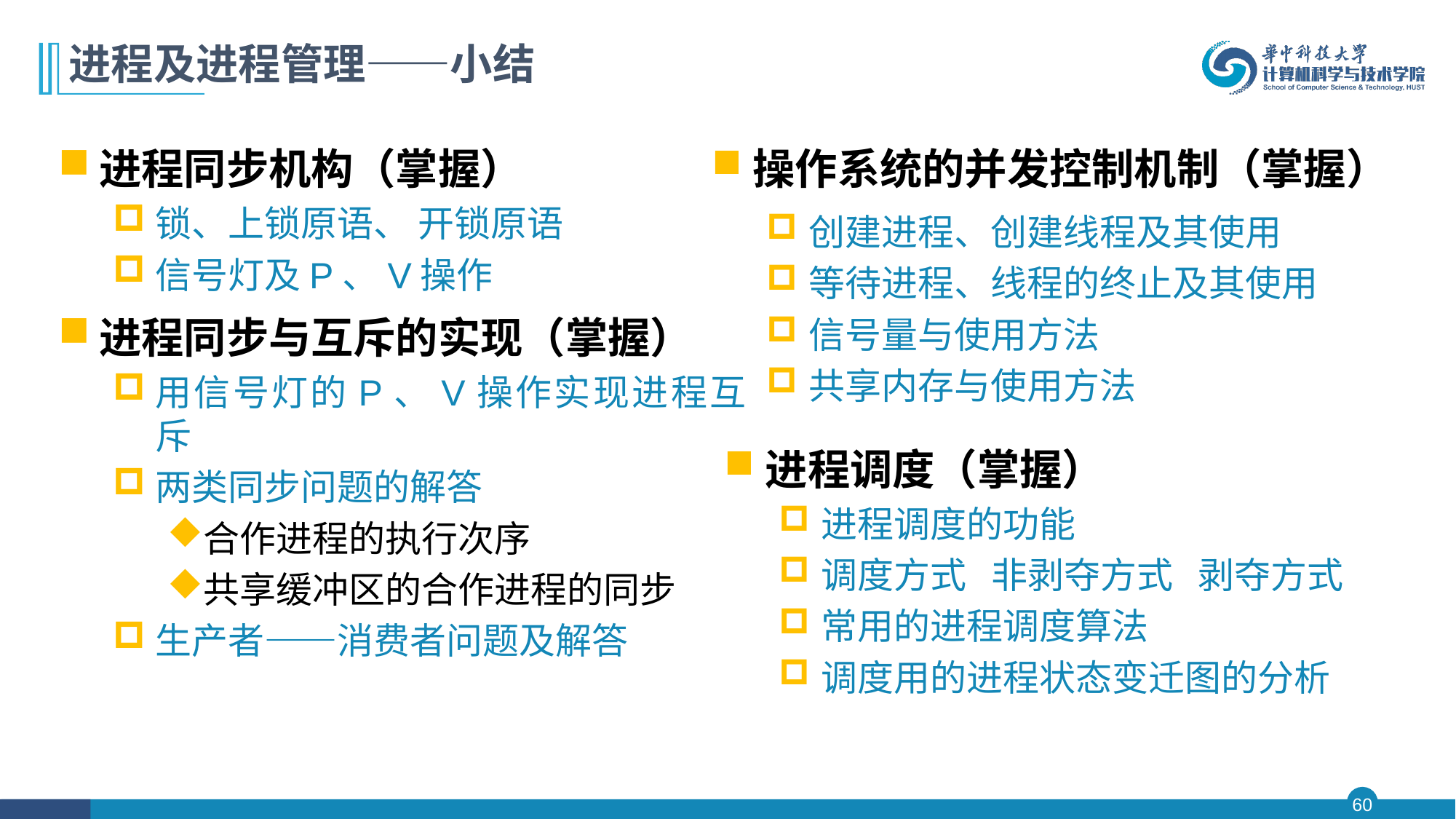

# 进程及进程管理——小结
进程同步机构（掌握）
锁、上锁原语、 开锁原语
信号灯及P、V操作
进程同步与互斥的实现（掌握）
用信号灯的P、V操作实现进程互斥
两类同步问题的解答
合作进程的执行次序
共享缓冲区的合作进程的同步
生产者——消费者问题及解答

操作系统的并发控制机制（掌握）
创建进程、创建线程及其使用
等待进程、线程的终止及其使用
信号量与使用方法
共享内存与使用方法
进程调度（掌握）
进程调度的功能
调度方式   非剥夺方式   剥夺方式
常用的进程调度算法
调度用的进程状态变迁图的分析